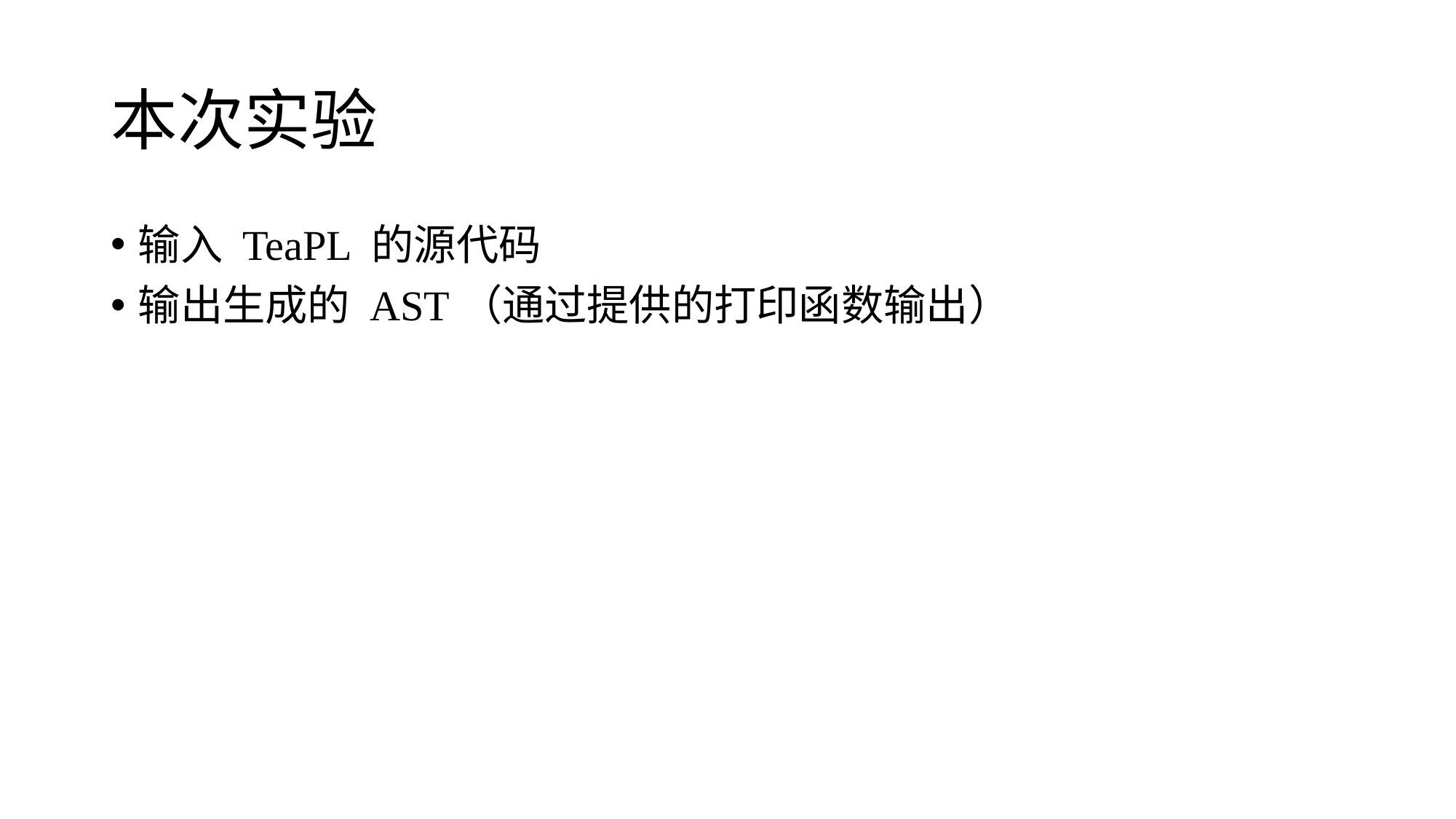

# 本次实验
输入 TeaPL 的源代码
输出生成的 AST（通过提供的打印函数输出）